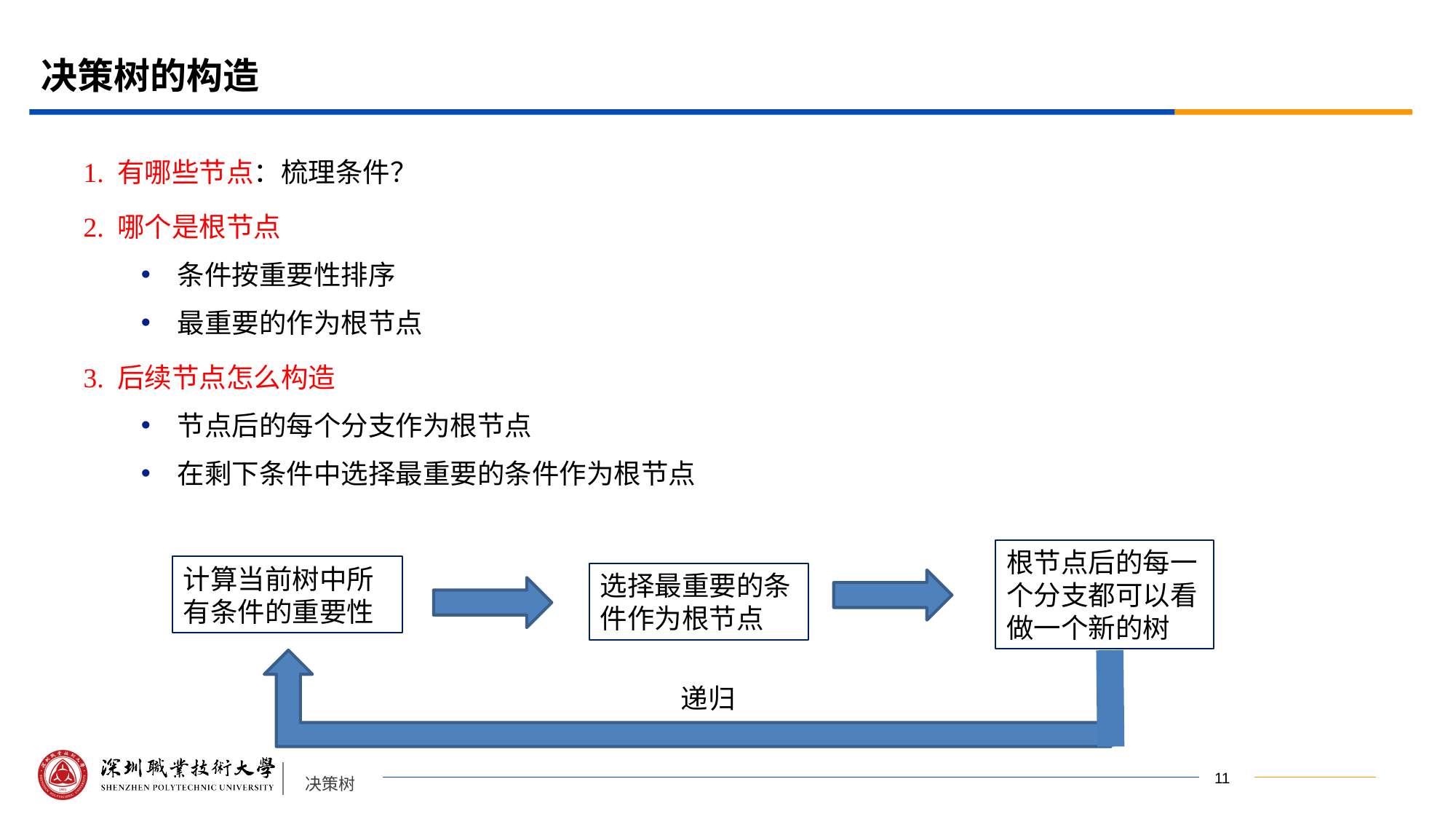

# 决策树的构造
1. 有哪些节点：梳理条件？
2. 哪个是根节点
条件按重要性排序
最重要的作为根节点
3. 后续节点怎么构造
节点后的每个分支作为根节点
在剩下条件中选择最重要的条件作为根节点

根节点后的每一个分支都可以看做一个新的树
计算当前树中所有条件的重要性
选择最重要的条件作为根节点

递归